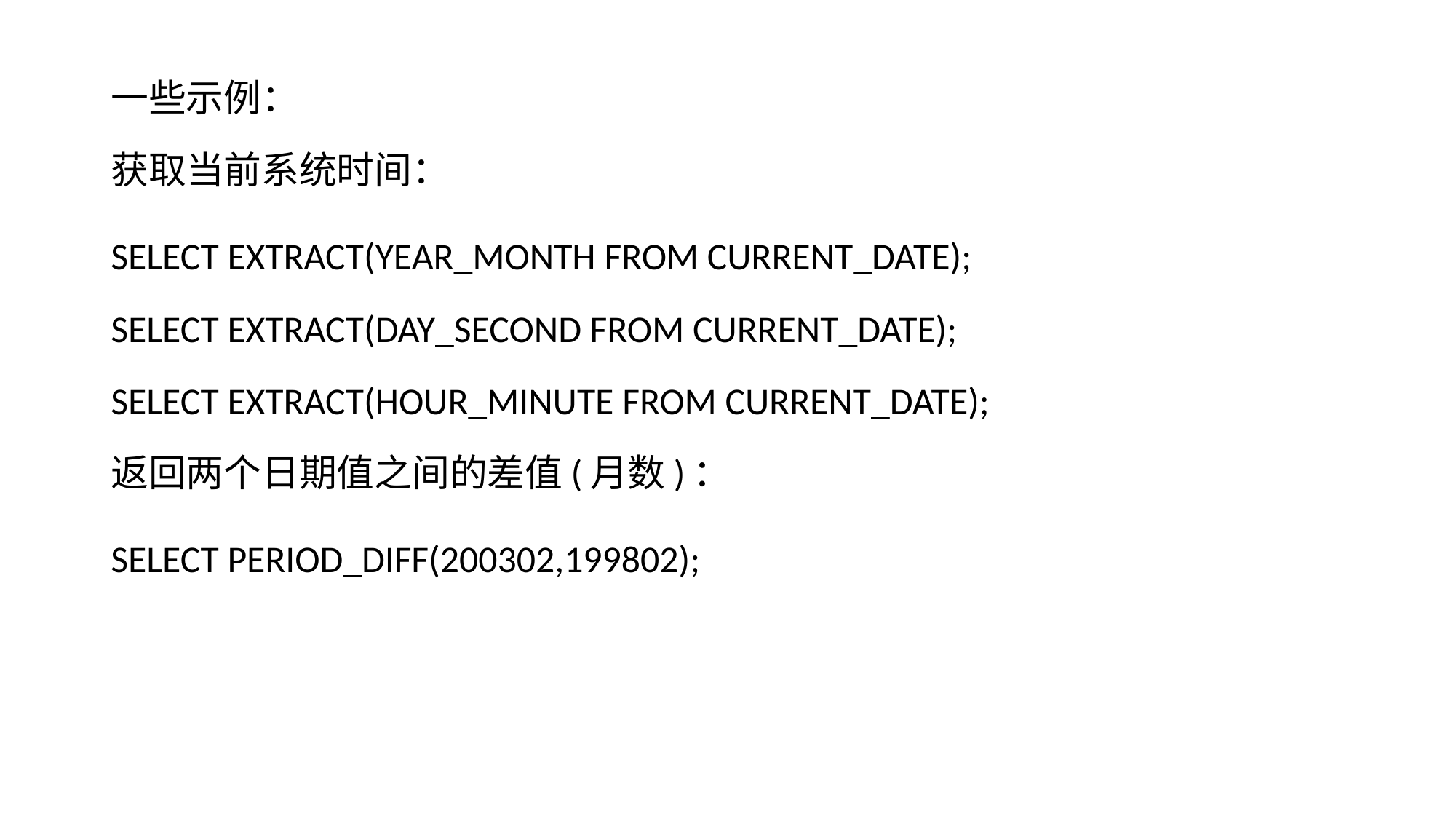

一些示例：
获取当前系统时间：
SELECT EXTRACT(YEAR_MONTH FROM CURRENT_DATE);
SELECT EXTRACT(DAY_SECOND FROM CURRENT_DATE);
SELECT EXTRACT(HOUR_MINUTE FROM CURRENT_DATE);
返回两个日期值之间的差值(月数)：
SELECT PERIOD_DIFF(200302,199802);